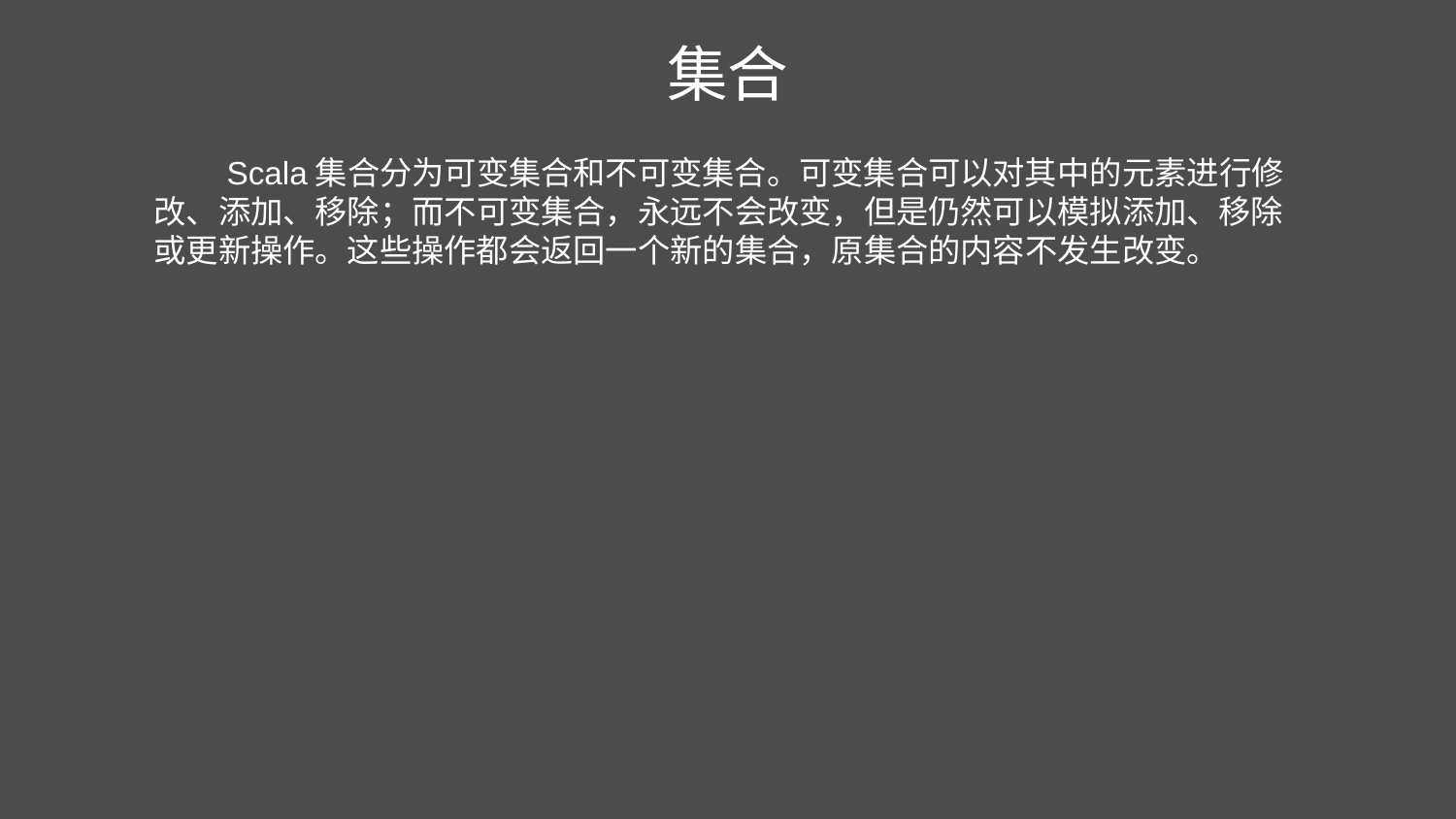

集合

Scala集合分为可变集合和不可变集合。可变集合可以对其中的元素进行修改、添加、移除；而不可变集合，永远不会改变，但是仍然可以模拟添加、移除或更新操作。这些操作都会返回一个新的集合，原集合的内容不发生改变。